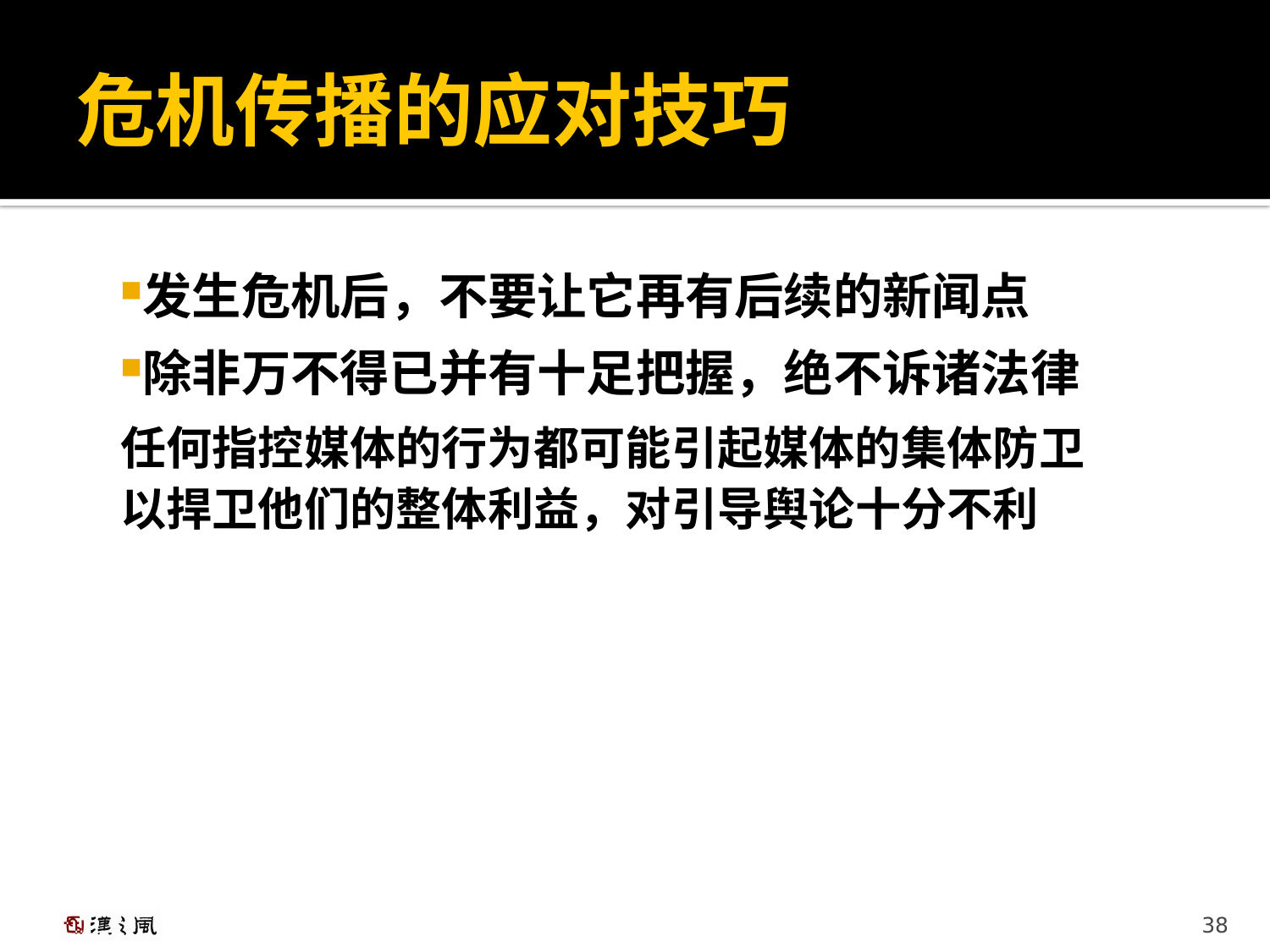

# 危机传播的应对技巧
发生危机后，不要让它再有后续的新闻点
除非万不得已并有十足把握，绝不诉诸法律
任何指控媒体的行为都可能引起媒体的集体防卫
以捍卫他们的整体利益，对引导舆论十分不利
38